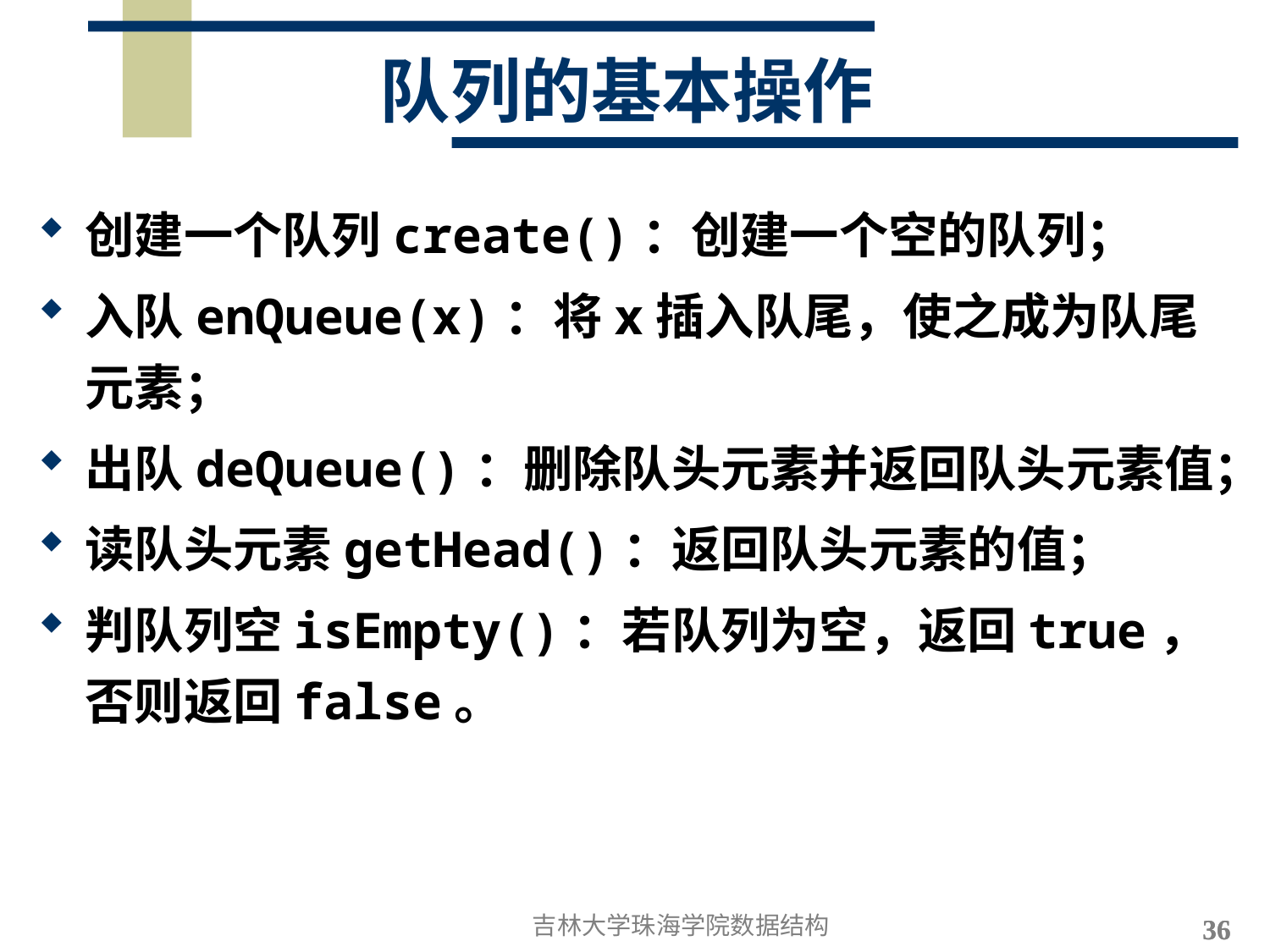

# 队列的基本操作
创建一个队列create()：创建一个空的队列；
入队enQueue(x)：将x插入队尾，使之成为队尾元素；
出队deQueue()：删除队头元素并返回队头元素值；
读队头元素getHead()：返回队头元素的值；
判队列空isEmpty()：若队列为空，返回true，否则返回false。
吉林大学珠海学院数据结构